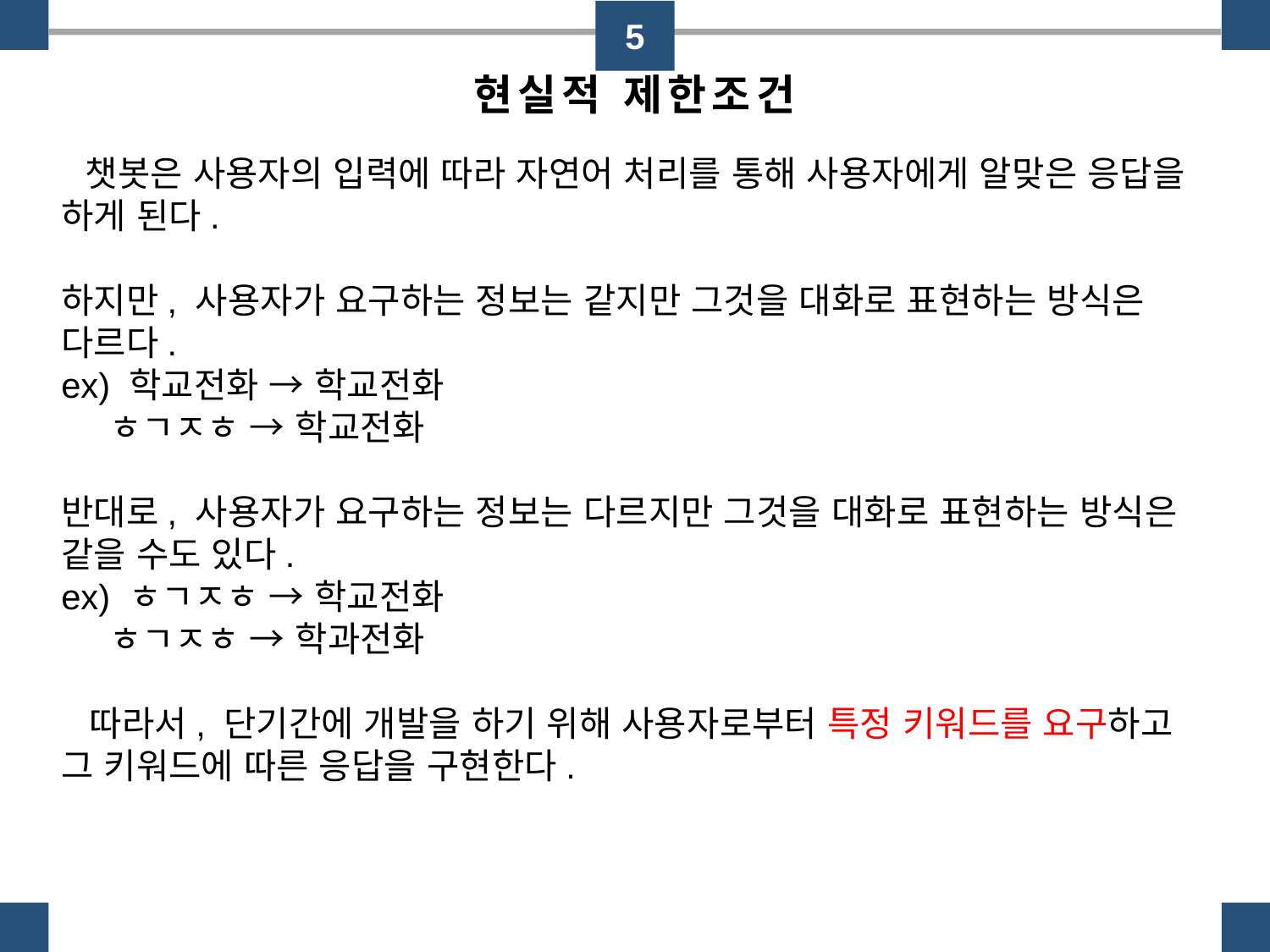

5

현실적 제한조건
  챗봇은 사용자의 입력에 따라 자연어 처리를 통해 사용자에게 알맞은 응답을 하게 된다.

하지만, 사용자가 요구하는 정보는 같지만 그것을 대화로 표현하는 방식은 다르다.
ex) 학교전화 → 학교전화
    ㅎㄱㅈㅎ → 학교전화

반대로, 사용자가 요구하는 정보는 다르지만 그것을 대화로 표현하는 방식은 같을 수도 있다.
ex) ㅎㄱㅈㅎ → 학교전화
    ㅎㄱㅈㅎ → 학과전화

  따라서, 단기간에 개발을 하기 위해 사용자로부터 특정 키워드를 요구하고 그 키워드에 따른 응답을 구현한다.